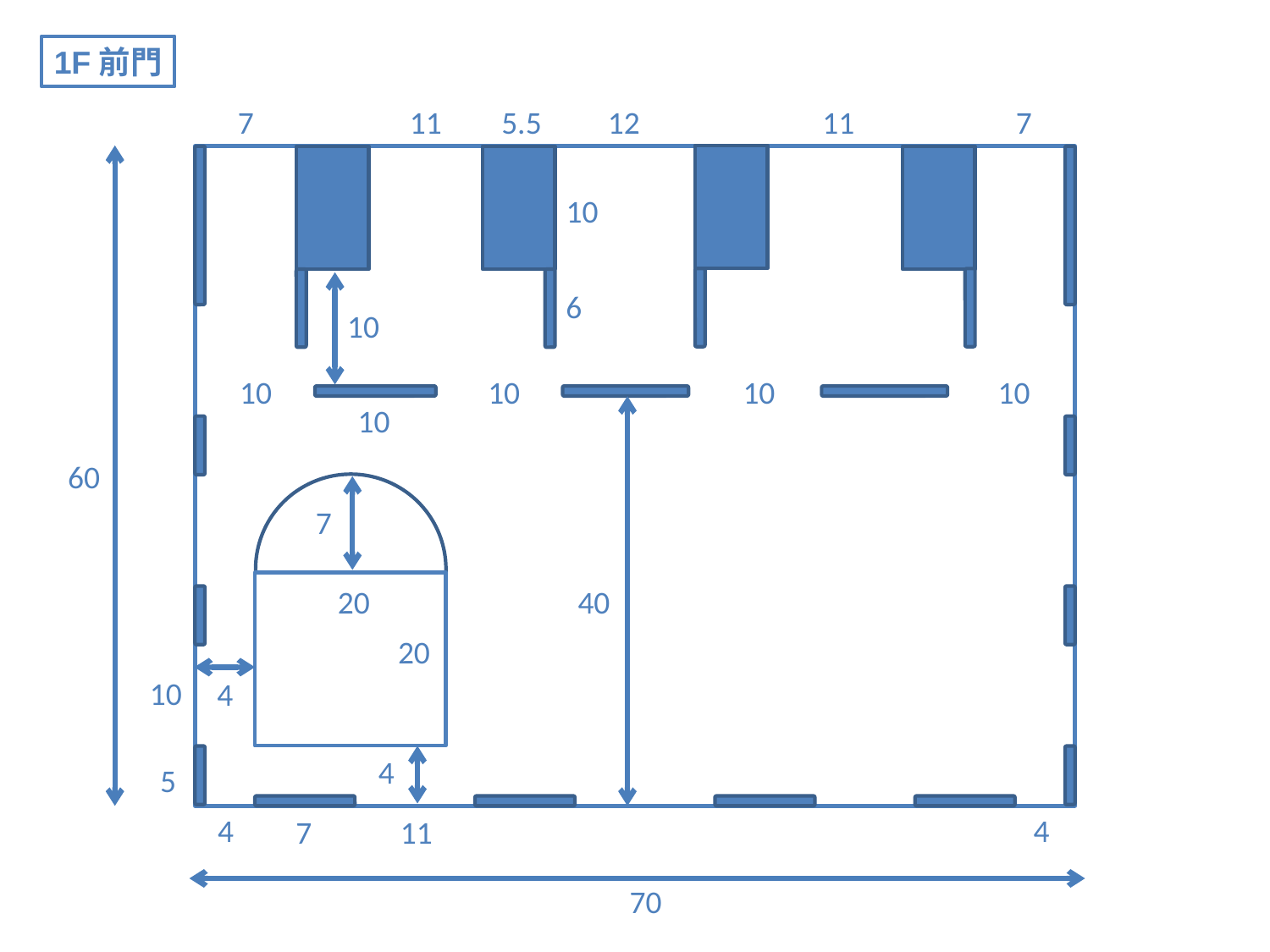

1F前門
7
11
5.5
12
11
7

10

6
10

10
10
10
10

10

60

7

20
40

20
10
4
4
5

4
4
7
11
70